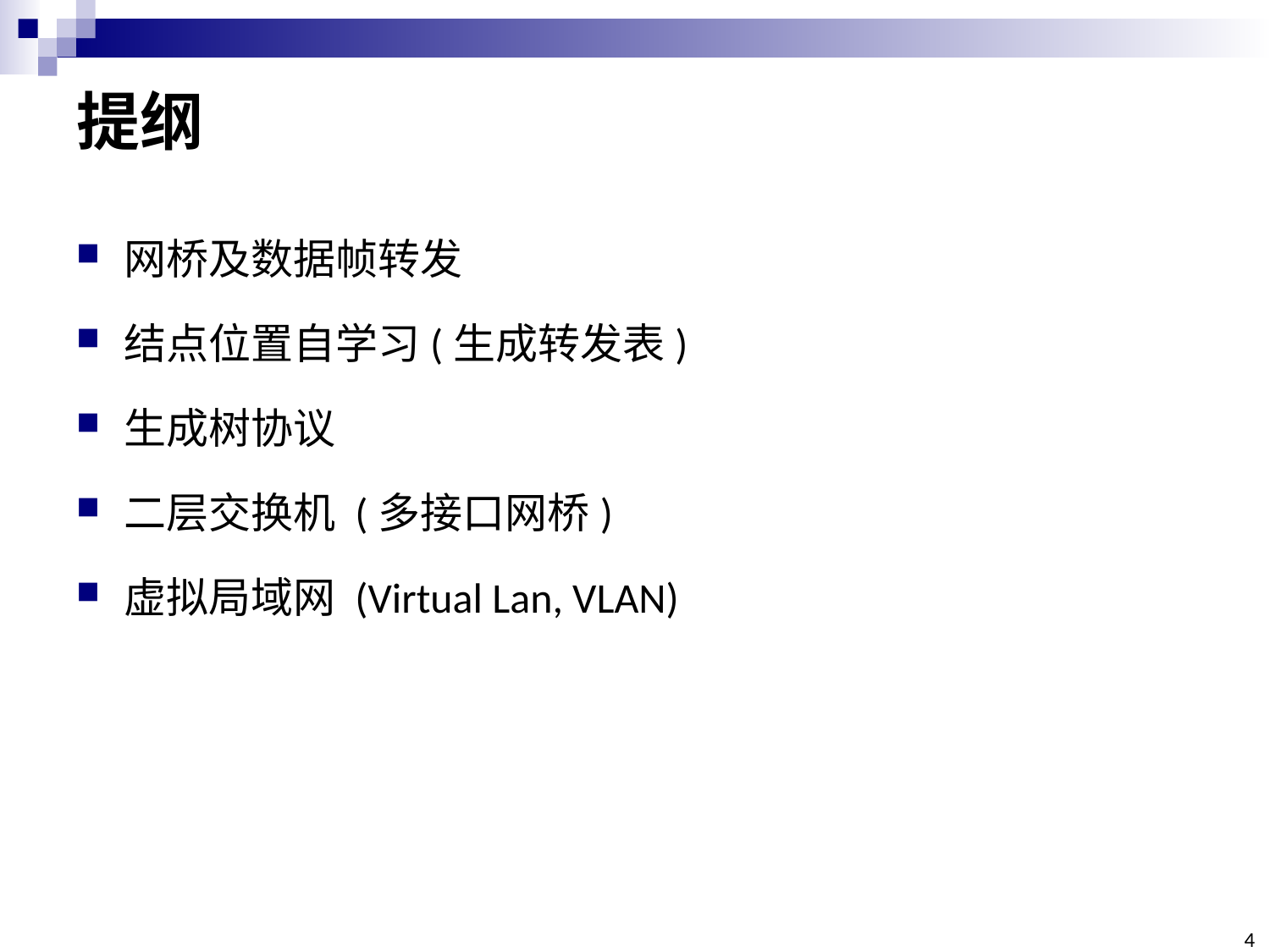

# 提纲
网桥及数据帧转发
结点位置自学习(生成转发表)
生成树协议
二层交换机 (多接口网桥)
虚拟局域网 (Virtual Lan, VLAN)
4